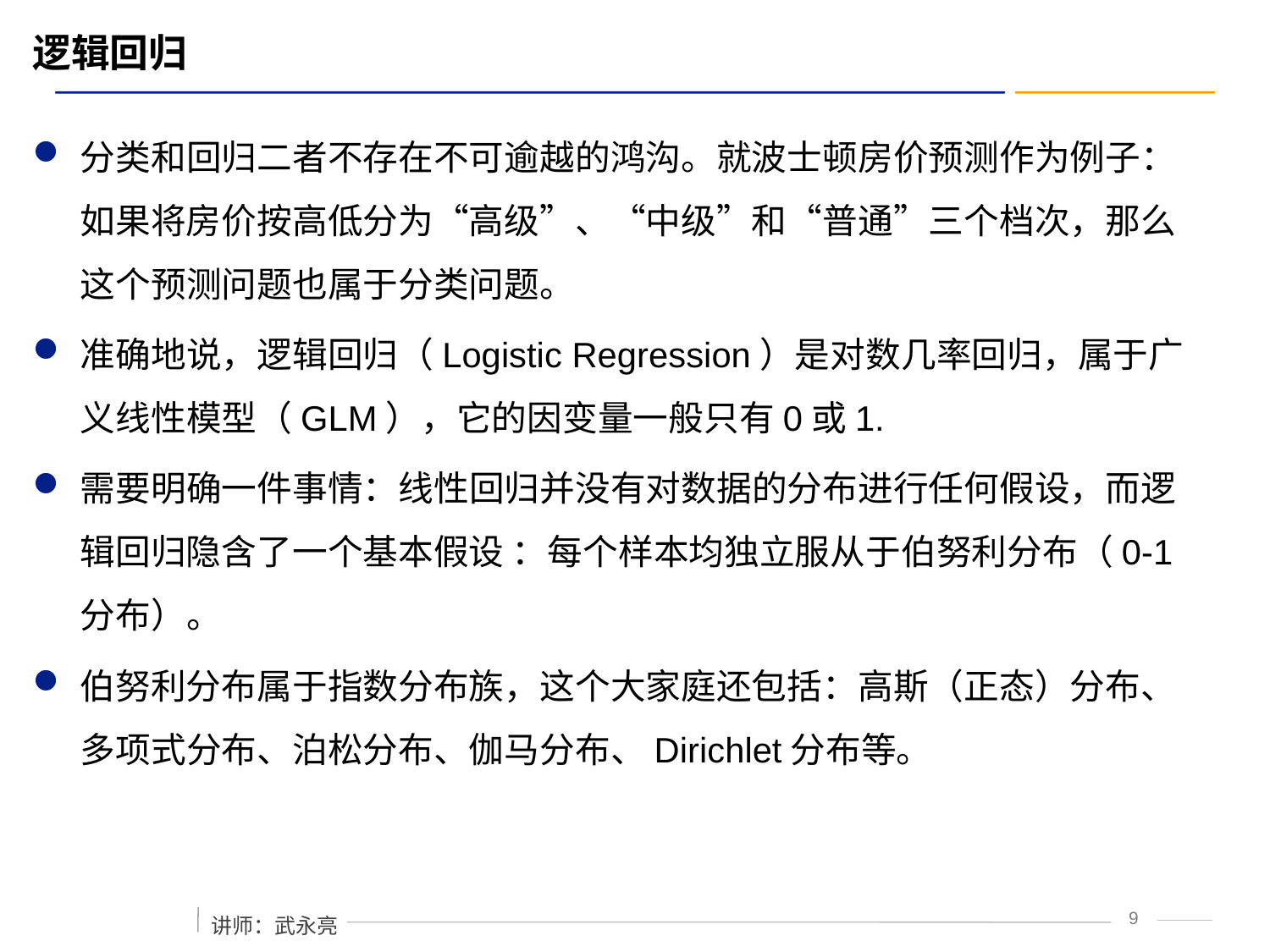

# 逻辑回归
分类和回归二者不存在不可逾越的鸿沟。就波士顿房价预测作为例子：如果将房价按高低分为“高级”、“中级”和“普通”三个档次，那么这个预测问题也属于分类问题。
准确地说，逻辑回归（Logistic Regression）是对数几率回归，属于广义线性模型（GLM），它的因变量一般只有0或1.
需要明确一件事情：线性回归并没有对数据的分布进行任何假设，而逻辑回归隐含了一个基本假设 ：每个样本均独立服从于伯努利分布（0-1分布）。
伯努利分布属于指数分布族，这个大家庭还包括：高斯（正态）分布、多项式分布、泊松分布、伽马分布、Dirichlet分布等。